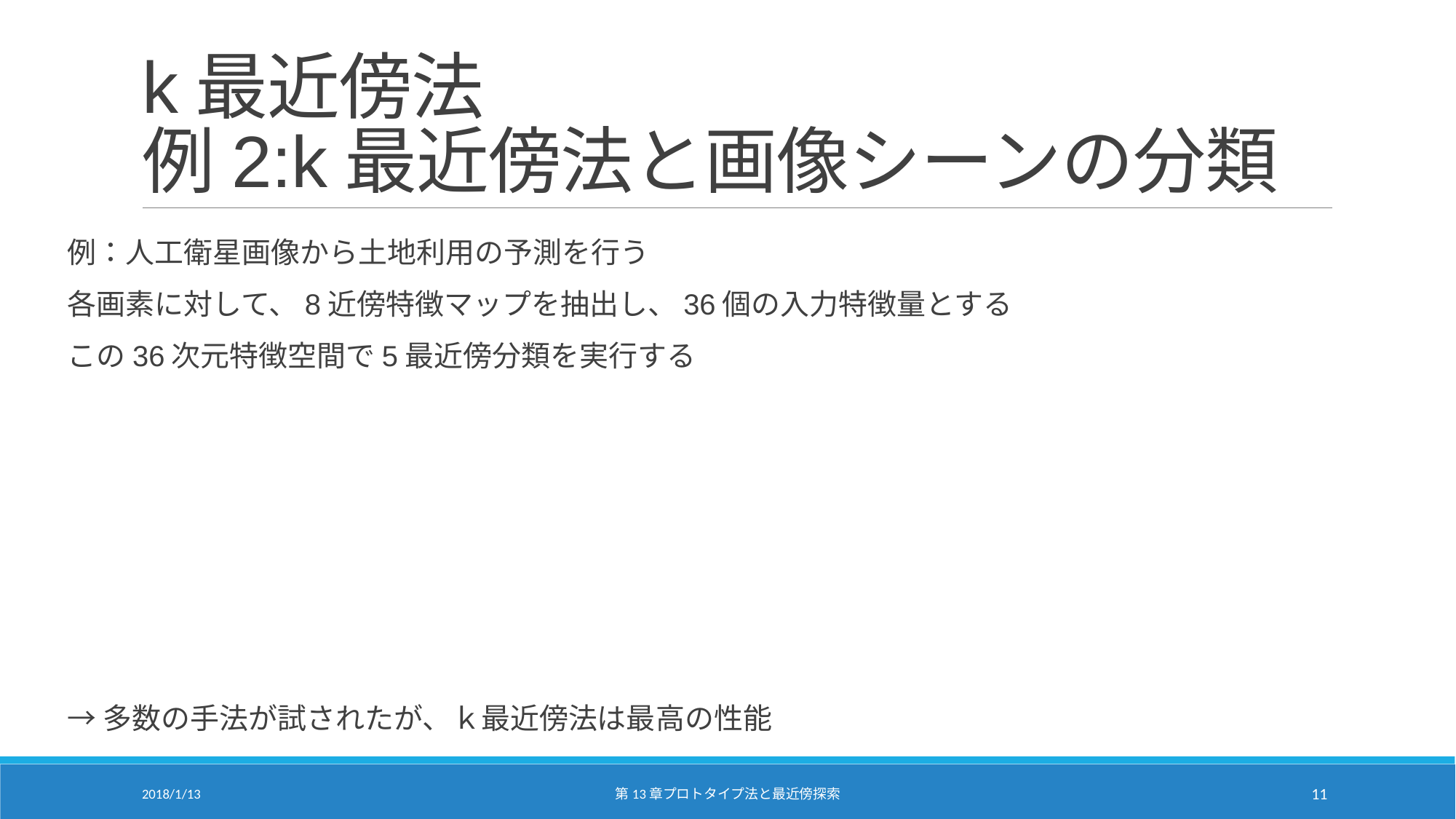

# k最近傍法 例2:k最近傍法と画像シーンの分類
例：人工衛星画像から土地利用の予測を行う
各画素に対して、8近傍特徴マップを抽出し、36個の入力特徴量とする
この36次元特徴空間で5最近傍分類を実行する

→多数の手法が試されたが、ｋ最近傍法は最高の性能

2018/1/13
第13章プロトタイプ法と最近傍探索
11